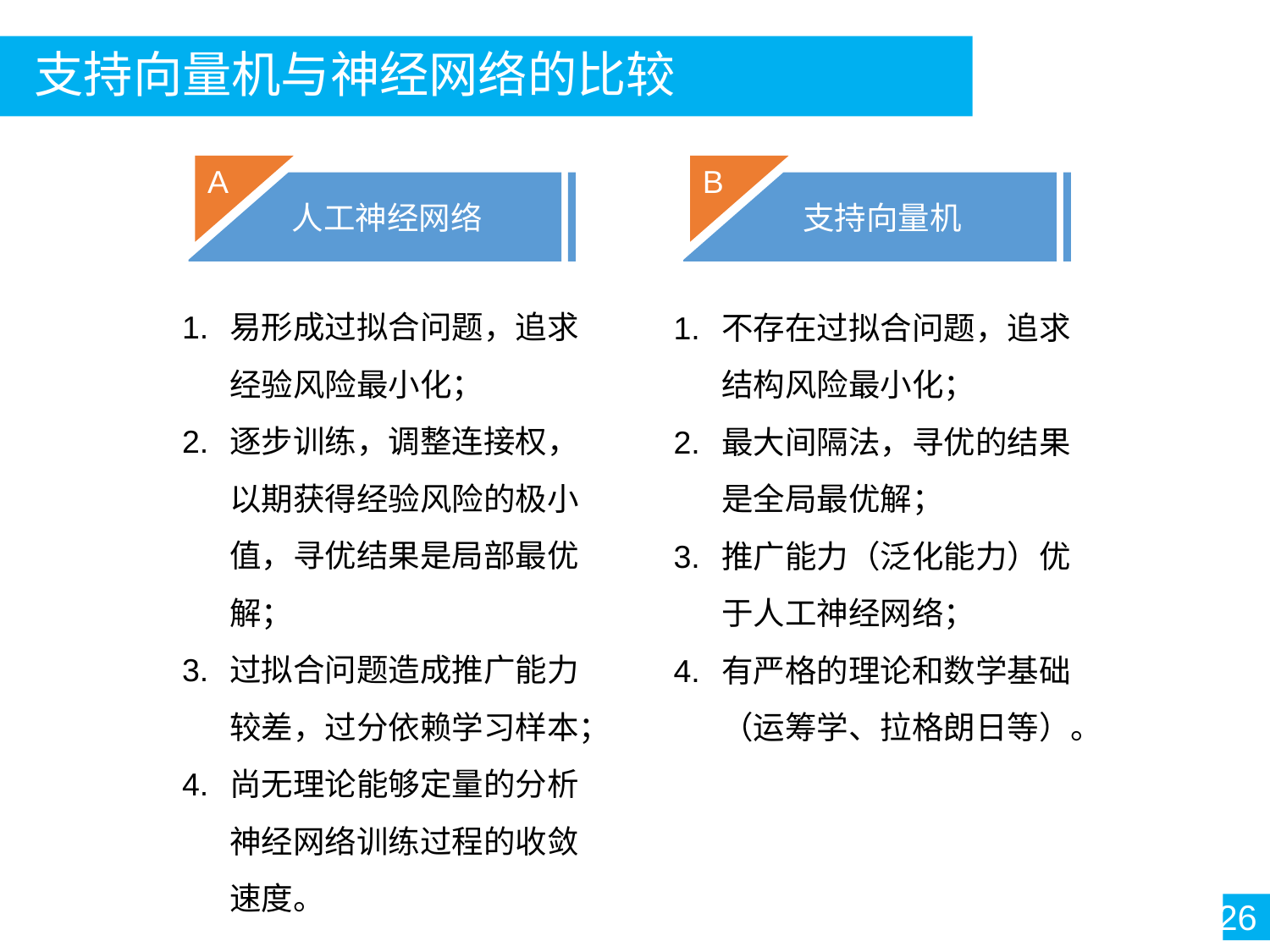

# 支持向量机与神经网络的比较
A
B
人工神经网络
支持向量机
易形成过拟合问题，追求经验风险最小化；
逐步训练，调整连接权，以期获得经验风险的极小值，寻优结果是局部最优解；
过拟合问题造成推广能力较差，过分依赖学习样本；
尚无理论能够定量的分析神经网络训练过程的收敛速度。

不存在过拟合问题，追求结构风险最小化；
最大间隔法，寻优的结果是全局最优解；
推广能力（泛化能力）优于人工神经网络；
有严格的理论和数学基础（运筹学、拉格朗日等）。